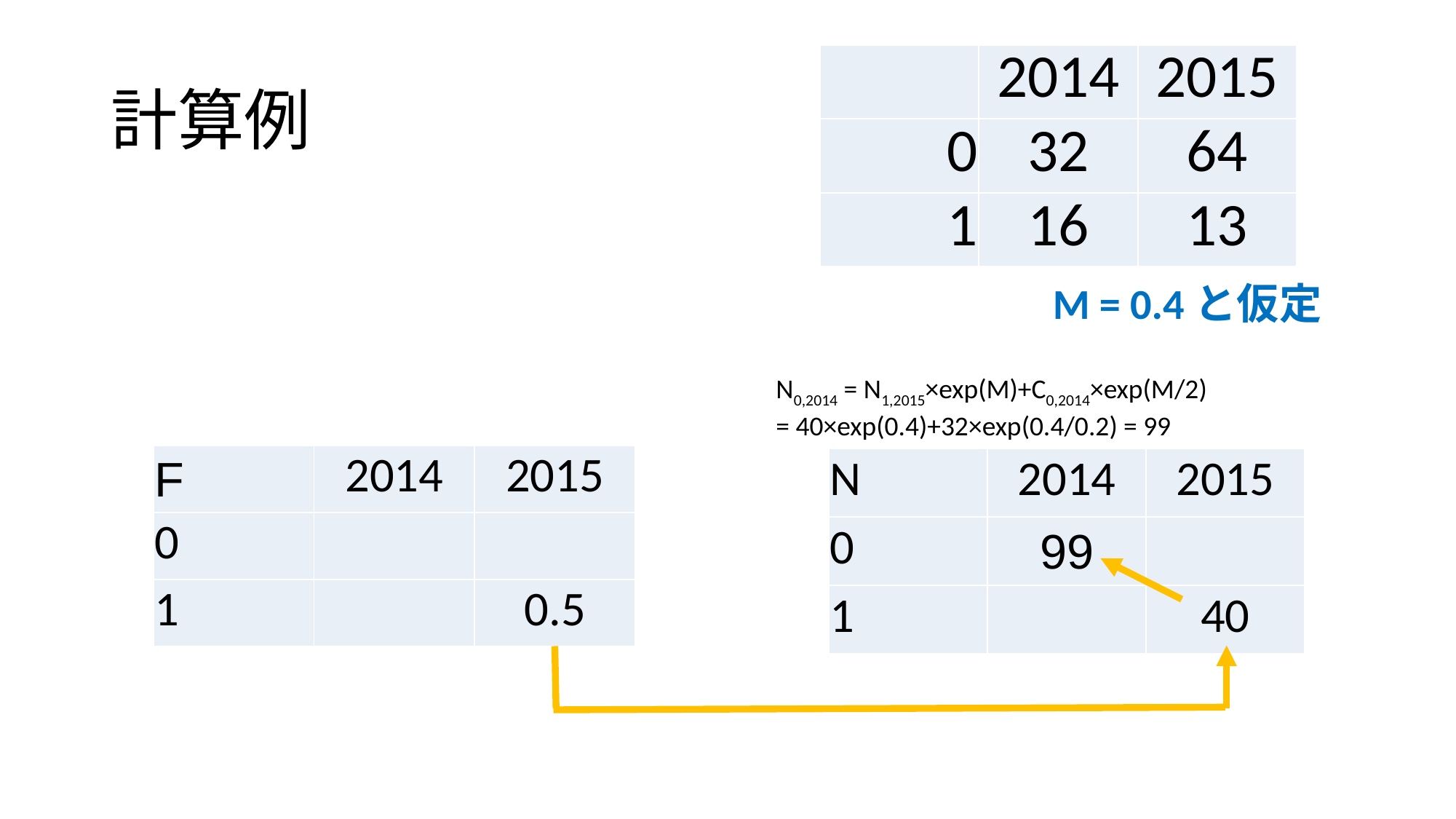

# 計算例
|  | 2014 | 2015 |
| --- | --- | --- |
| 0 | 32 | 64 |
| 1 | 16 | 13 |

M = 0.4と仮定
N0,2014 = N1,2015×exp(M)+C0,2014×exp(M/2)
= 40×exp(0.4)+32×exp(0.4/0.2) = 99
| F | 2014 | 2015 |
| --- | --- | --- |
| 0 |  |  |
| 1 |  | 0.5 |
| N | 2014 | 2015 |
| --- | --- | --- |
| 0 | 99 |  |
| 1 |  | 40 |